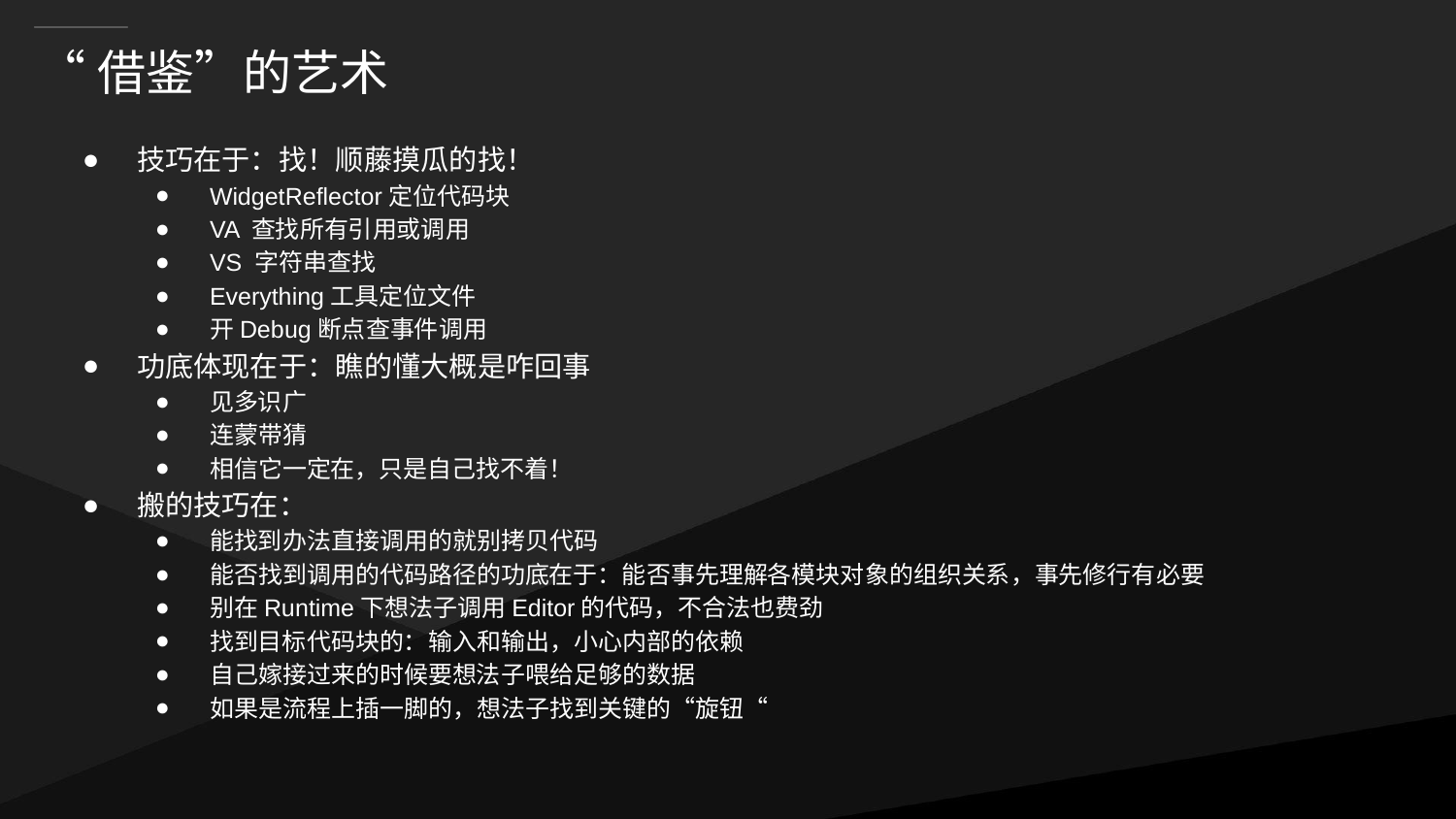

# “借鉴”的艺术
技巧在于：找！顺藤摸瓜的找！
WidgetReflector定位代码块
VA 查找所有引用或调用
VS 字符串查找
Everything工具定位文件
开Debug断点查事件调用
功底体现在于：瞧的懂大概是咋回事
见多识广
连蒙带猜
相信它一定在，只是自己找不着！
搬的技巧在：
能找到办法直接调用的就别拷贝代码
能否找到调用的代码路径的功底在于：能否事先理解各模块对象的组织关系，事先修行有必要
别在Runtime下想法子调用Editor的代码，不合法也费劲
找到目标代码块的：输入和输出，小心内部的依赖
自己嫁接过来的时候要想法子喂给足够的数据
如果是流程上插一脚的，想法子找到关键的“旋钮“